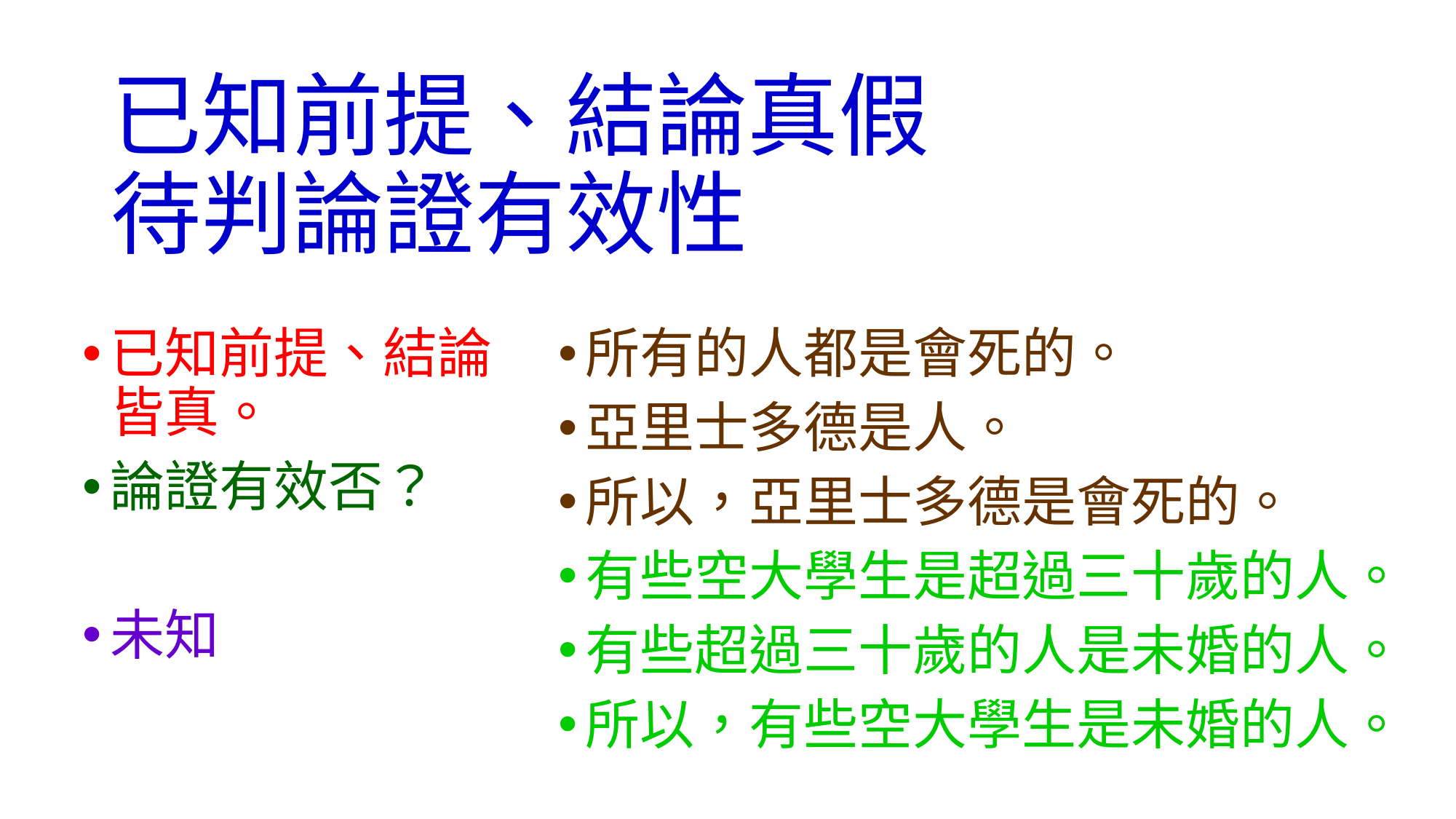

# 已知前提、結論真假 待判論證有效性
所有的人都是會死的。
亞里士多德是人。
所以，亞里士多德是會死的。
有些空大學生是超過三十歲的人。
有些超過三十歲的人是未婚的人。
所以，有些空大學生是未婚的人。
已知前提、結論皆真。
論證有效否？

未知